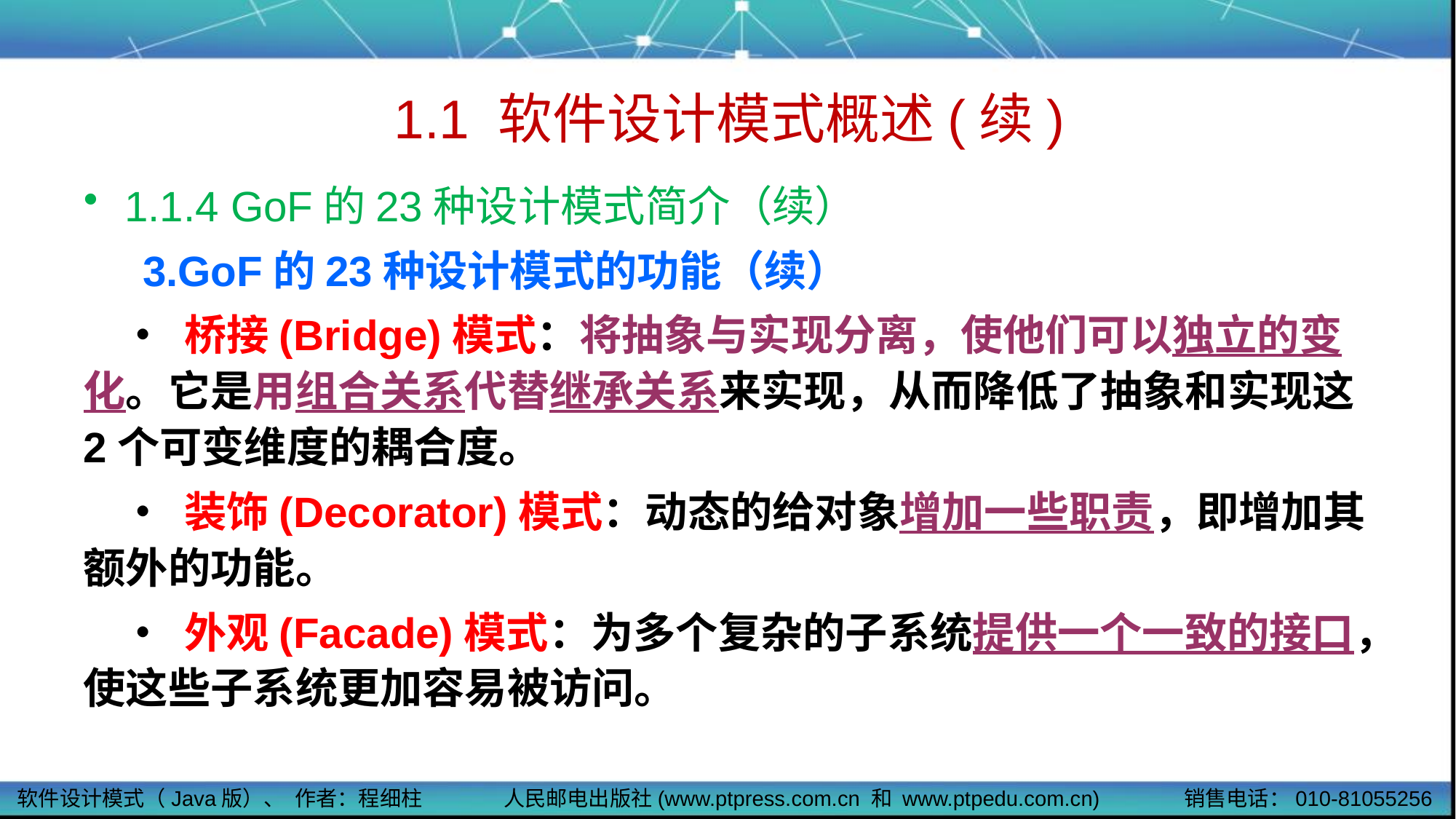

# 1.1 软件设计模式概述(续)
1.1.4 GoF的23种设计模式简介（续）
     3.GoF的23种设计模式的功能（续）
    • 桥接(Bridge)模式：将抽象与实现分离，使他们可以独立的变化。它是用组合关系代替继承关系来实现，从而降低了抽象和实现这2个可变维度的耦合度。
    • 装饰(Decorator)模式：动态的给对象增加一些职责，即增加其额外的功能。
    • 外观(Facade)模式：为多个复杂的子系统提供一个一致的接口，使这些子系统更加容易被访问。
软件设计模式（Java版）、  作者：程细柱
人民邮电出版社(www.ptpress.com.cn 和 www.ptpedu.com.cn)
销售电话：010-81055256